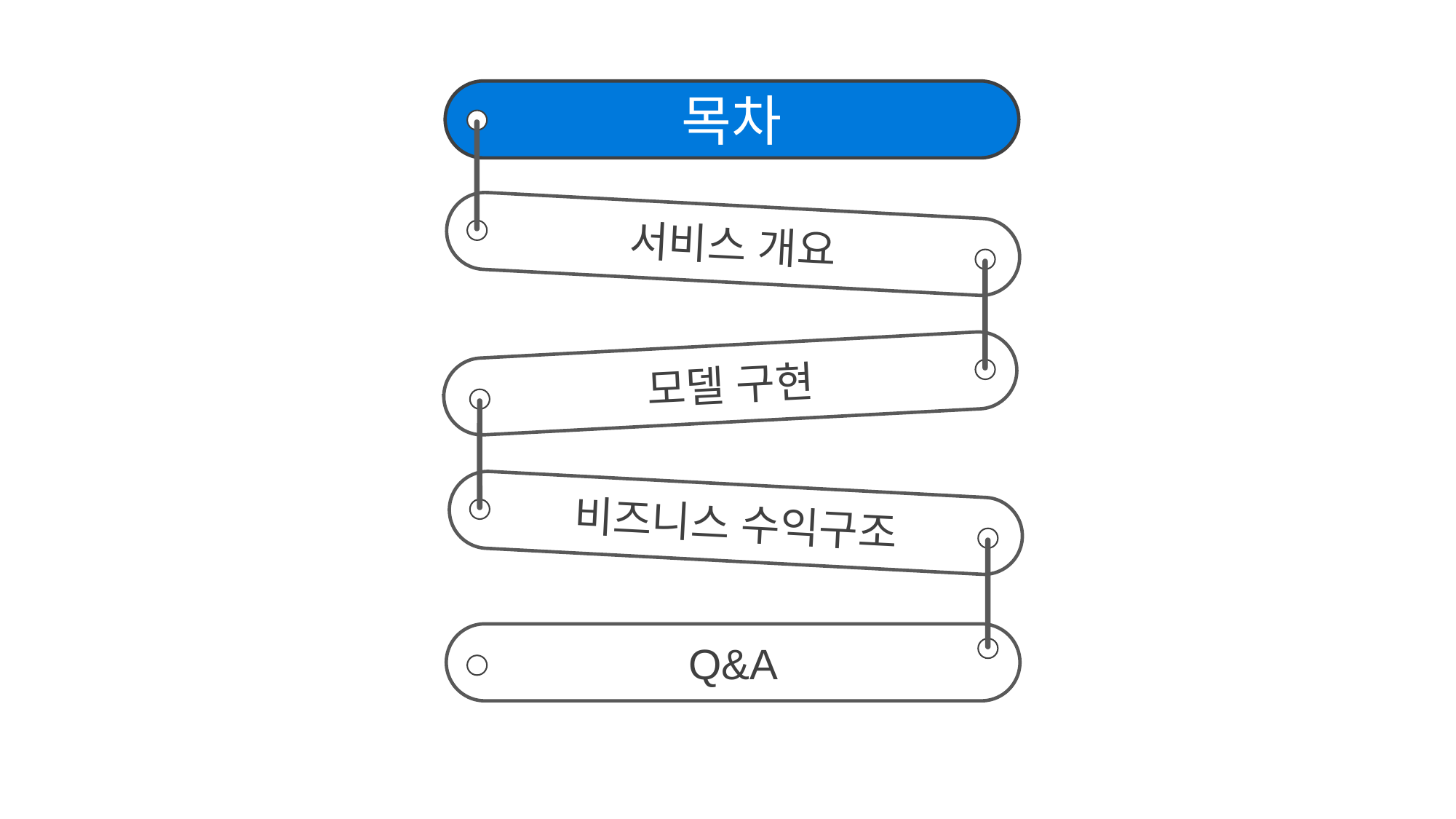

목차

서비스 개요

모델 구현

비즈니스 수익구조

Q&A